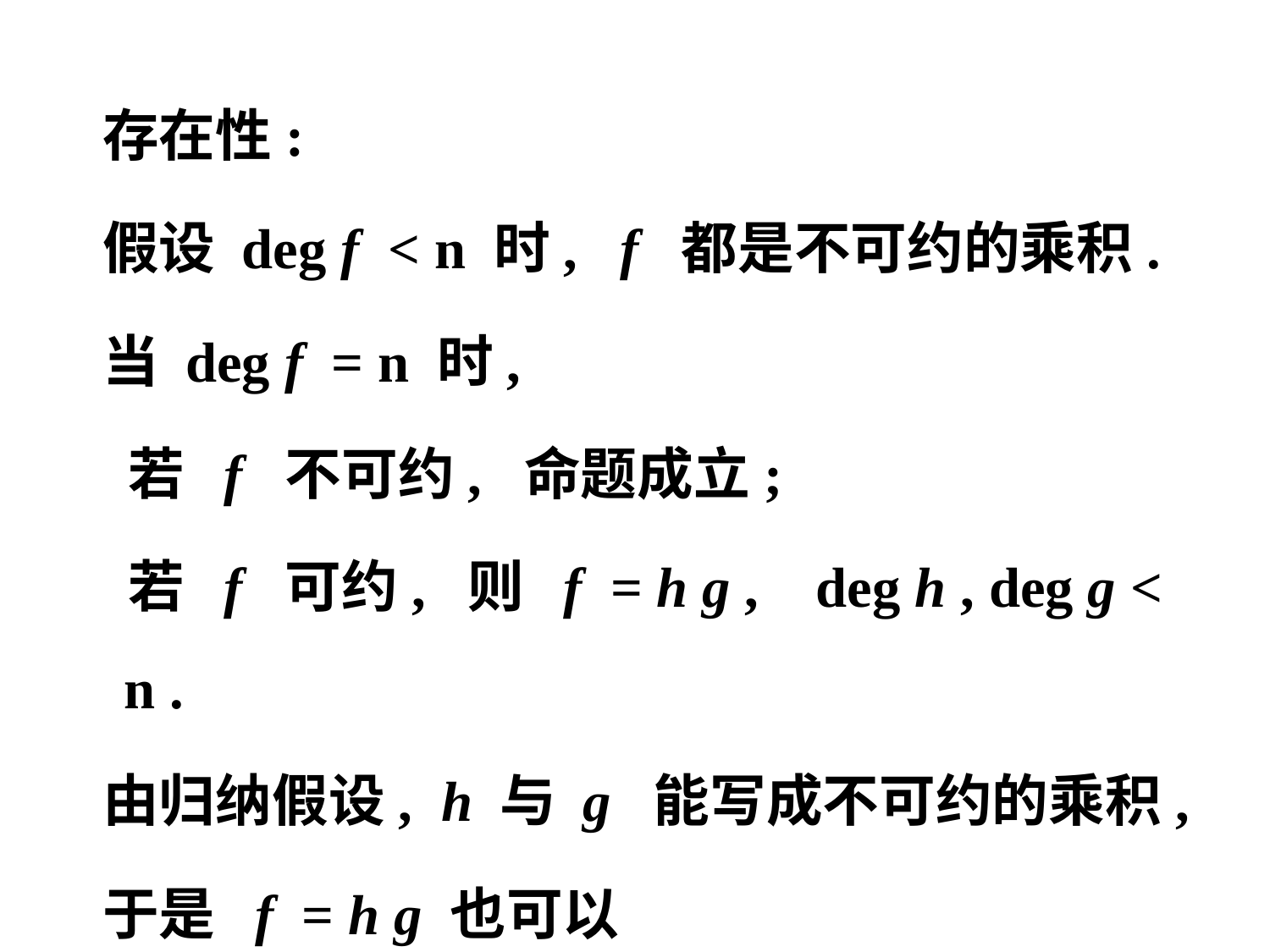

存在性:
 假设 deg f  < n 时,   f  都是不可约的乘积.
 当 deg f  = n 时,
   若  f  不可约,  命题成立;
   若  f  可约,  则  f  = h g ,    deg h , deg g < n .
 由归纳假设,  h 与 g  能写成不可约的乘积,
 于是  f  = h g 也可以